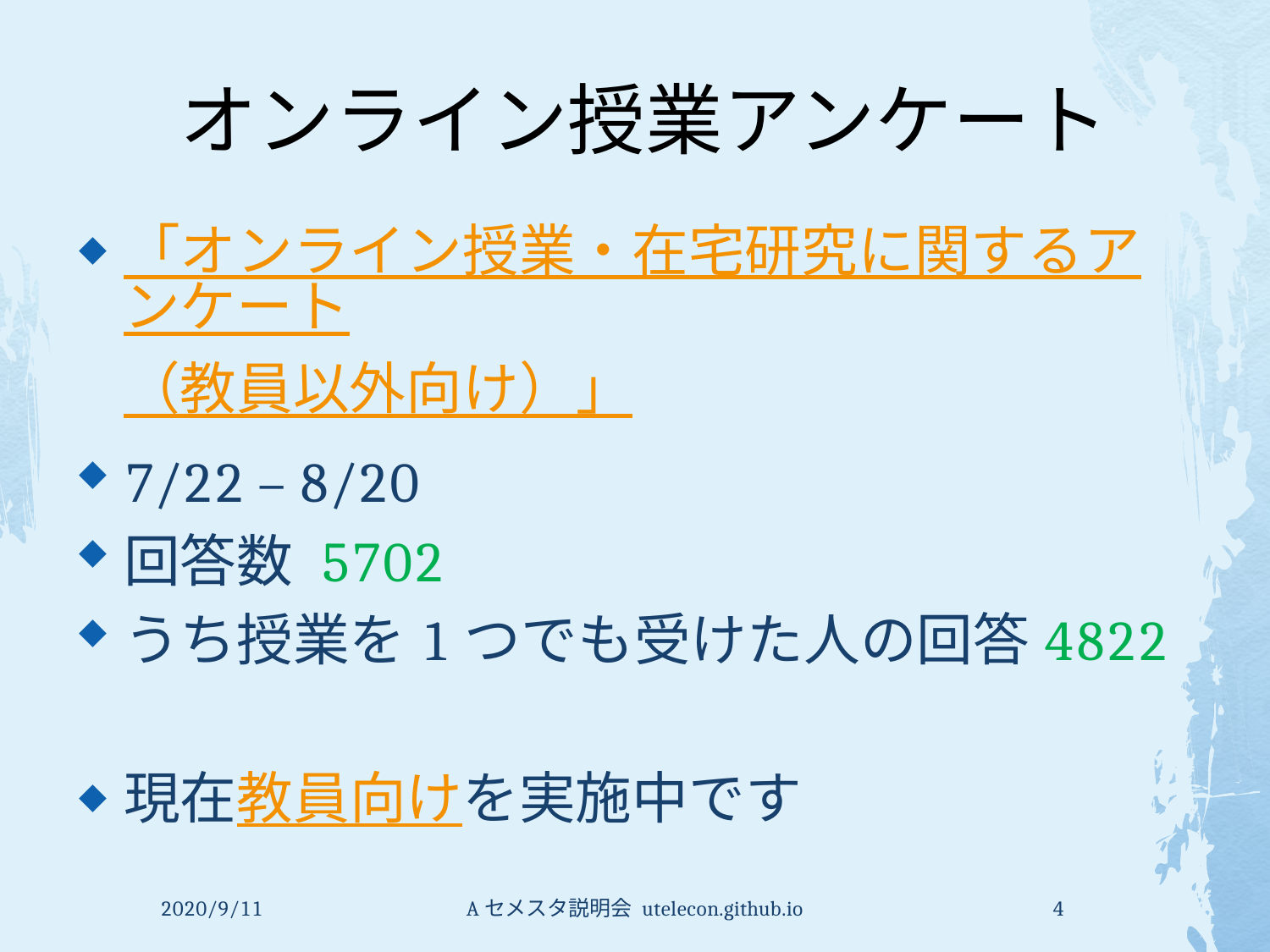

# オンライン授業アンケート
「オンライン授業・在宅研究に関するアンケート（教員以外向け）」
7/22 – 8/20
回答数 5702
うち授業を1つでも受けた人の回答4822

現在教員向けを実施中です
2020/9/11
Aセメスタ説明会 utelecon.github.io
4